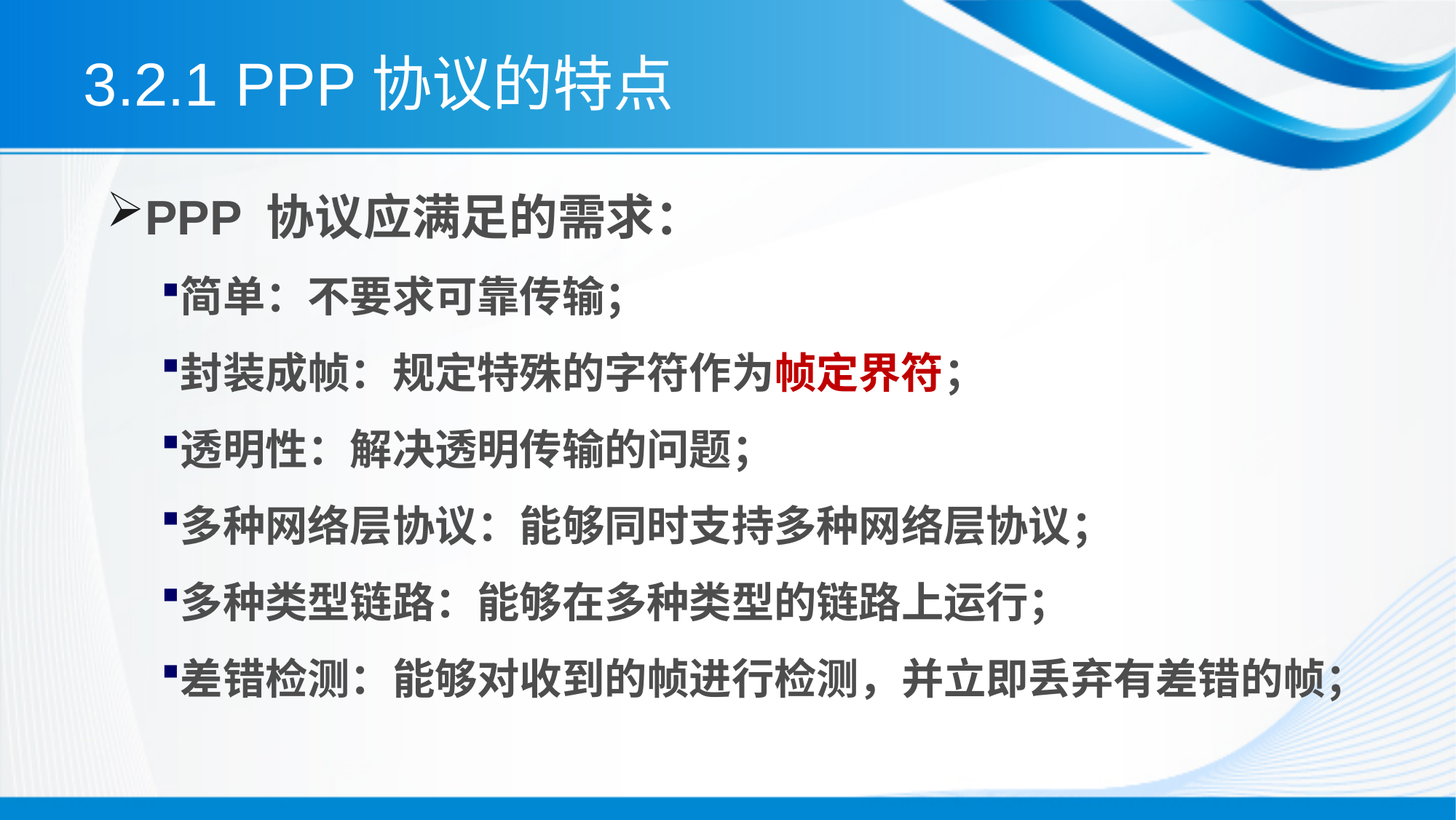

# 3.2.1 PPP协议的特点
PPP 协议应满足的需求：
简单：不要求可靠传输；
封装成帧：规定特殊的字符作为帧定界符；
透明性：解决透明传输的问题；
多种网络层协议：能够同时支持多种网络层协议；
多种类型链路：能够在多种类型的链路上运行；
差错检测：能够对收到的帧进行检测，并立即丢弃有差错的帧；